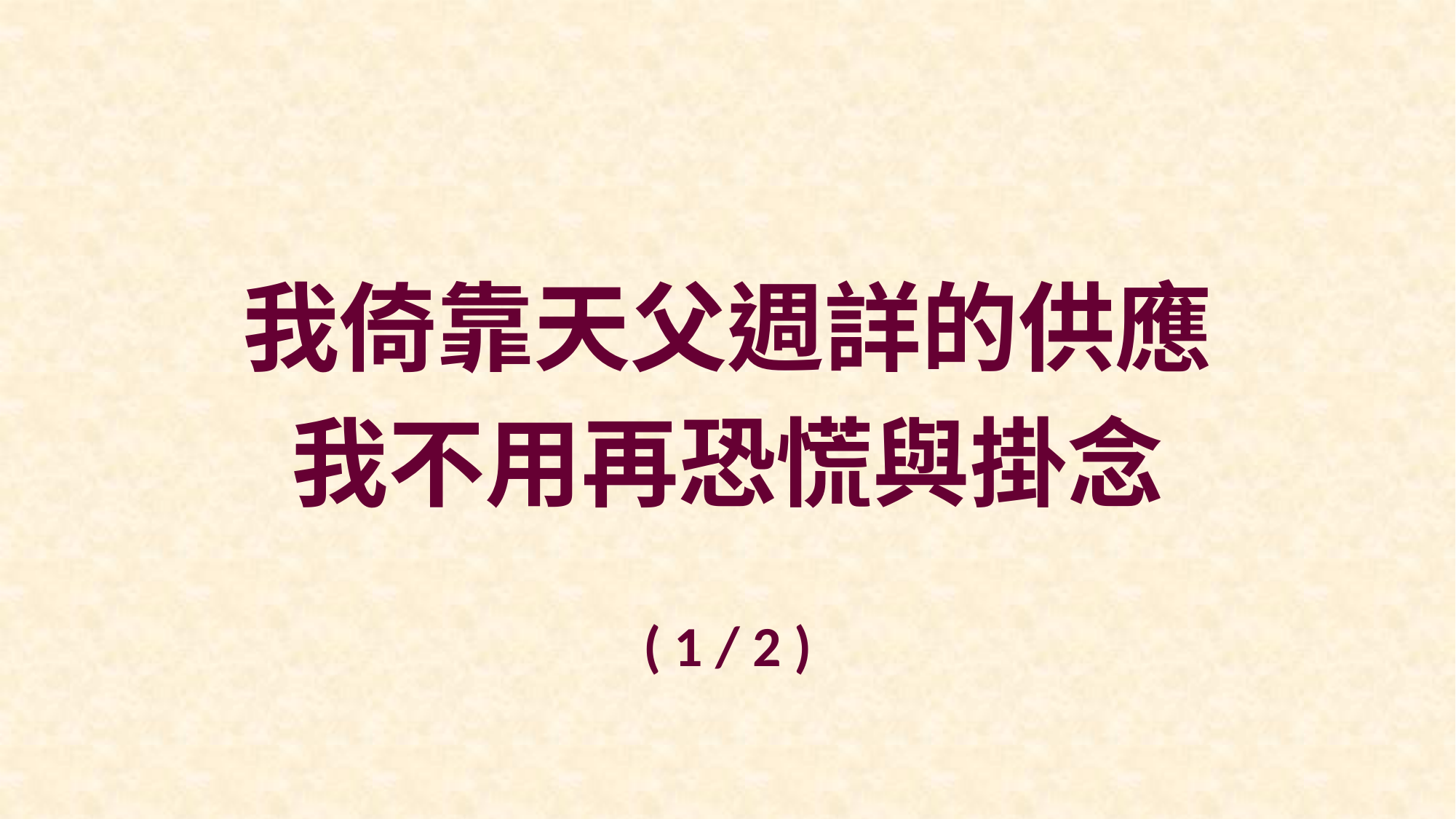

我倚靠天父週詳的供應
我不用再恐慌與掛念
( 1 / 2 )